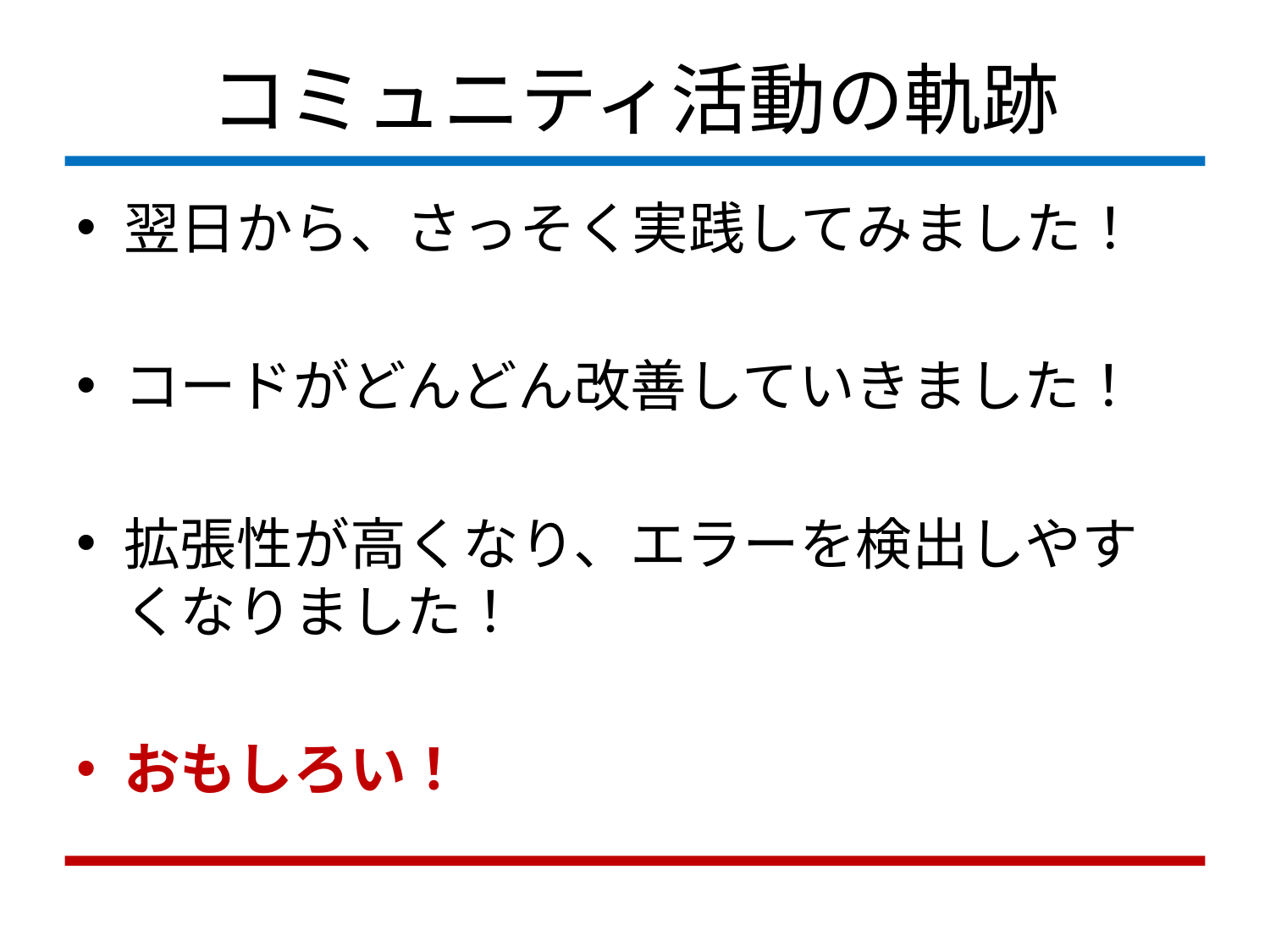

# コミュニティ活動の軌跡
翌日から、さっそく実践してみました！

コードがどんどん改善していきました！

拡張性が高くなり、エラーを検出しやすくなりました！

おもしろい！